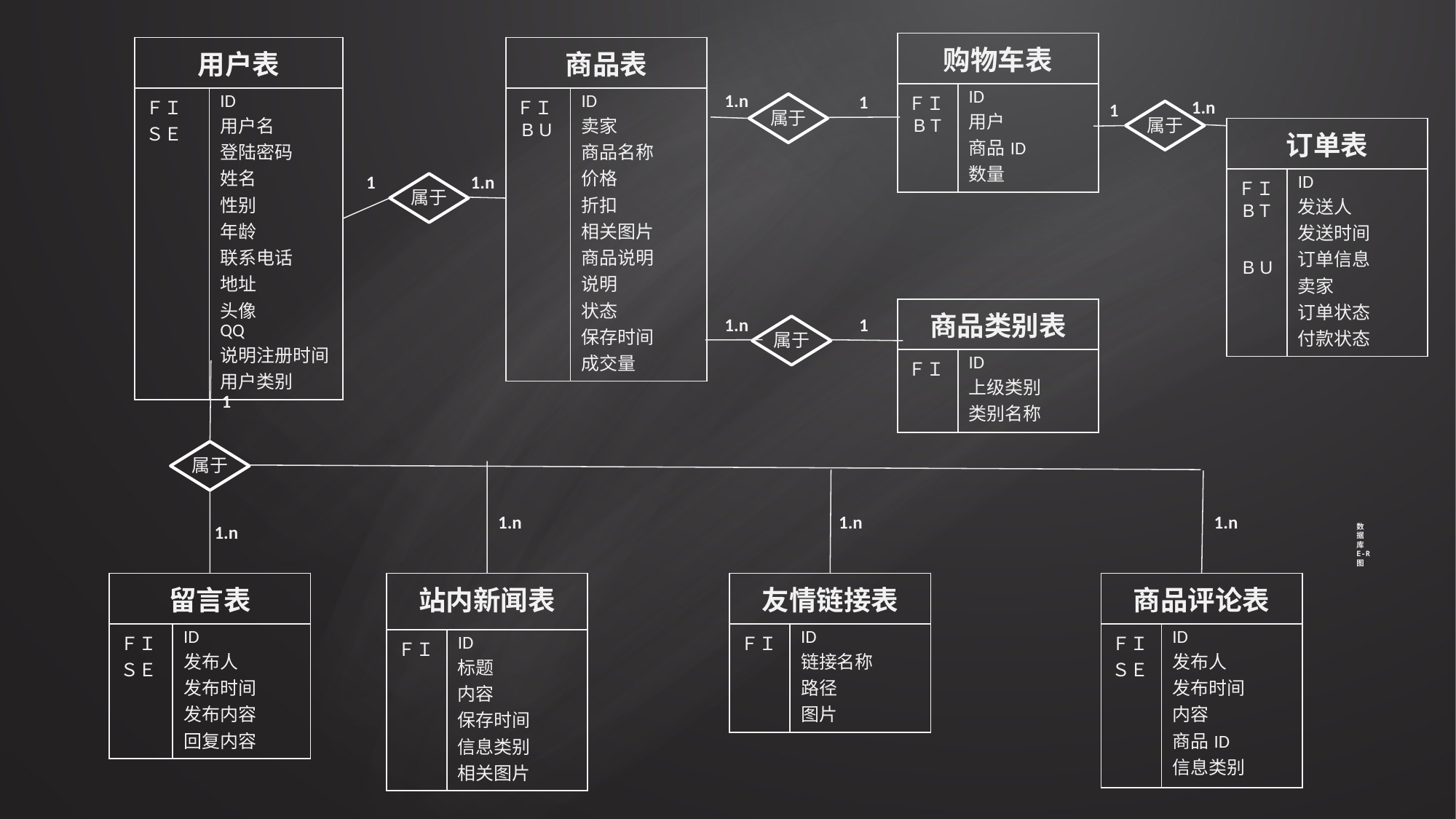

| 购物车表 |  |
| --- | --- |
| ＦＩ B T | ID 用户 商品ID 数量 |
| 用户表 |  |
| --- | --- |
| ＦＩ ＳＥ | ID 用户名 登陆密码 姓名 性别 年龄 联系电话 地址 头像 QQ 说明注册时间 用户类别 |
| 商品表 |  |
| --- | --- |
| ＦＩ B U | ID 卖家 商品名称 价格 折扣 相关图片 商品说明 说明 状态 保存时间 成交量 |
1.n
1
1.n
1

属于

属于
| 订单表 |  |
| --- | --- |
| ＦＩ B T B U | ID 发送人 发送时间 订单信息 卖家 订单状态 付款状态 |
1
1.n

属于
| 商品类别表 |  |
| --- | --- |
| ＦＩ | ID 上级类别 类别名称 |
1.n
1

属于
1

属于
1.n
1.n
1.n
1.n
# 数 据 库 E-R 图
| 留言表 |  |
| --- | --- |
| ＦＩ ＳＥ | ID 发布人 发布时间 发布内容 回复内容 |
| 站内新闻表 |  |
| --- | --- |
| ＦＩ | ID 标题 内容 保存时间 信息类别 相关图片 |
| 友情链接表 |  |
| --- | --- |
| ＦＩ | ID 链接名称 路径 图片 |
| 商品评论表 |  |
| --- | --- |
| ＦＩ ＳＥ | ID 发布人 发布时间 内容 商品ID 信息类别 |